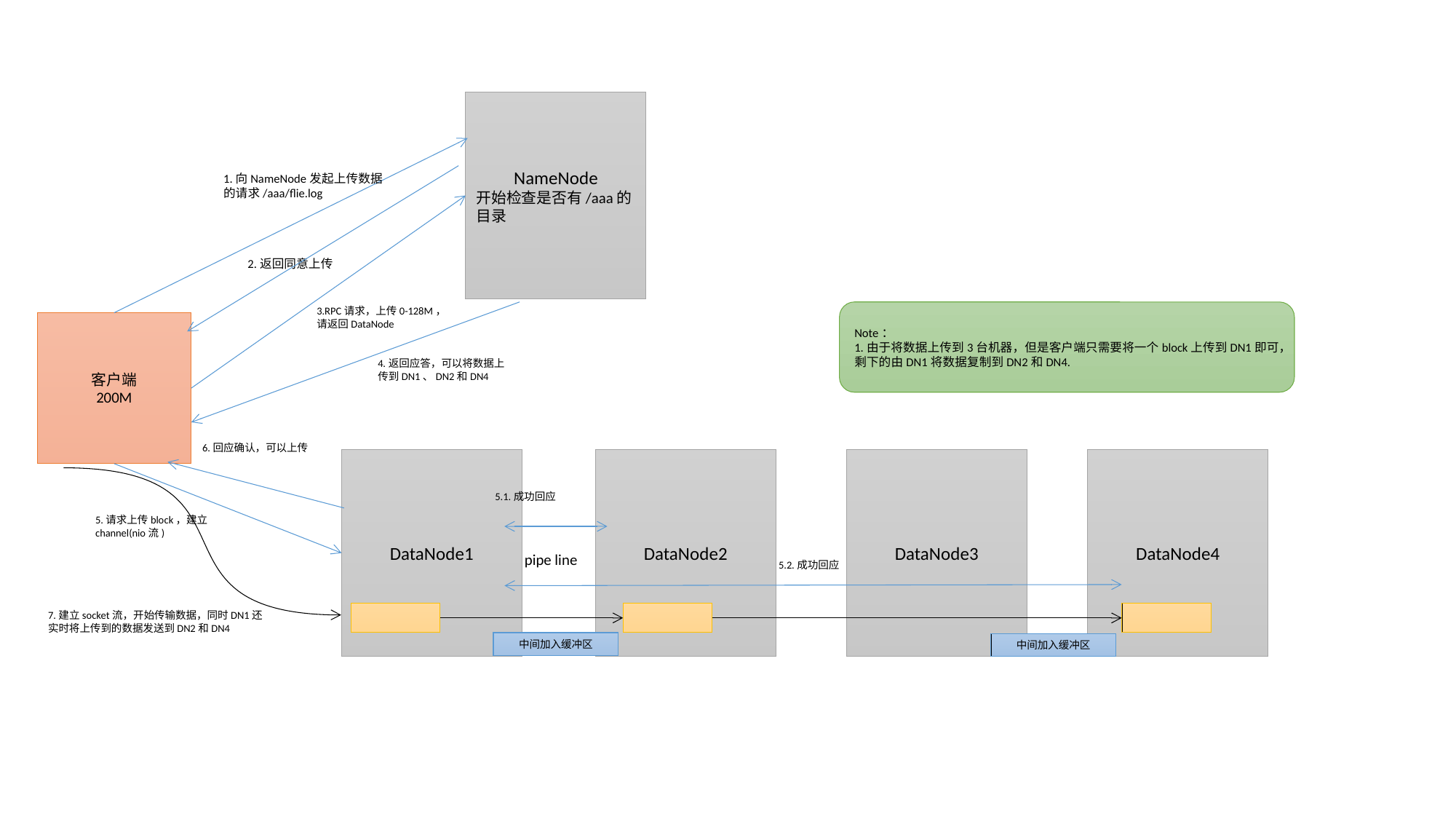

NameNode
开始检查是否有/aaa的目录
1.向NameNode发起上传数据的请求/aaa/flie.log
2.返回同意上传
3.RPC请求，上传0-128M，请返回DataNode
Note：
1.由于将数据上传到3台机器，但是客户端只需要将一个block上传到DN1即可，剩下的由DN1将数据复制到DN2和DN4.
客户端
200M
4.返回应答，可以将数据上传到DN1、DN2和DN4
6.回应确认，可以上传
DataNode1
DataNode2
DataNode3
DataNode4
5.1.成功回应
5.请求上传block，建立channel(nio流)
pipe line
5.2.成功回应
7.建立socket流，开始传输数据，同时DN1还实时将上传到的数据发送到DN2和DN4

中间加入缓冲区
中间加入缓冲区